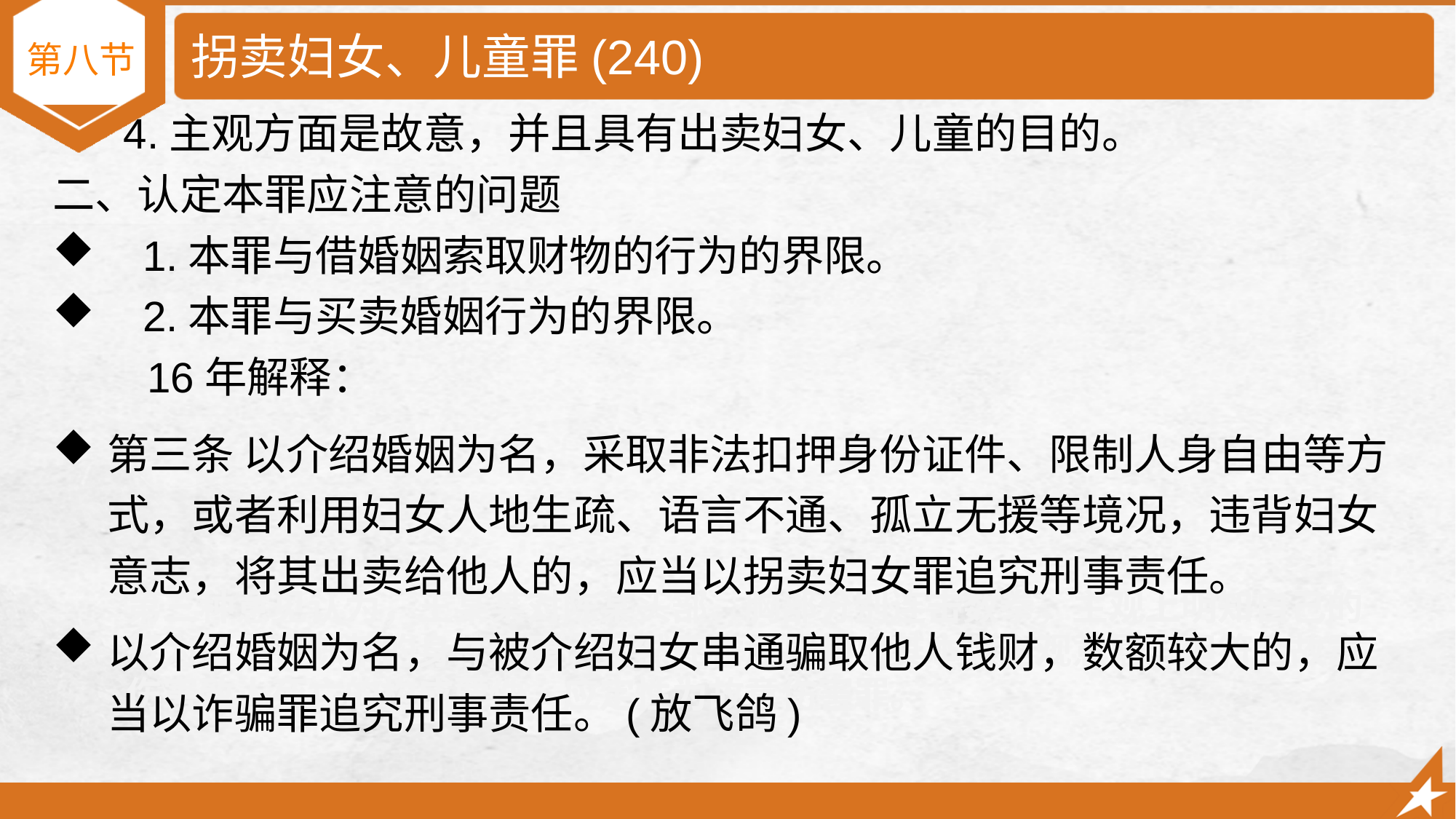

# 拐卖妇女、儿童罪(240)
第八节
      4.主观方面是故意，并且具有出卖妇女、儿童的目的。
二、认定本罪应注意的问题
   1.本罪与借婚姻索取财物的行为的界限。
   2.本罪与买卖婚姻行为的界限。
        16年解释：
第三条 以介绍婚姻为名，采取非法扣押身份证件、限制人身自由等方式，或者利用妇女人地生疏、语言不通、孤立无援等境况，违背妇女意志，将其出卖给他人的，应当以拐卖妇女罪追究刑事责任。
以介绍婚姻为名，与被介绍妇女串通骗取他人钱财，数额较大的，应当以诈骗罪追究刑事责任。(放飞鸽)

第三种意见认为，王某某对陈某头部、胸部分别连击数拳，主观上明知自己的行为会伤害陈某的身体健康，虽然死亡后果超出其本人主观意愿，但符合故意伤害致人死亡的构成要件，应定性为故意伤害罪。